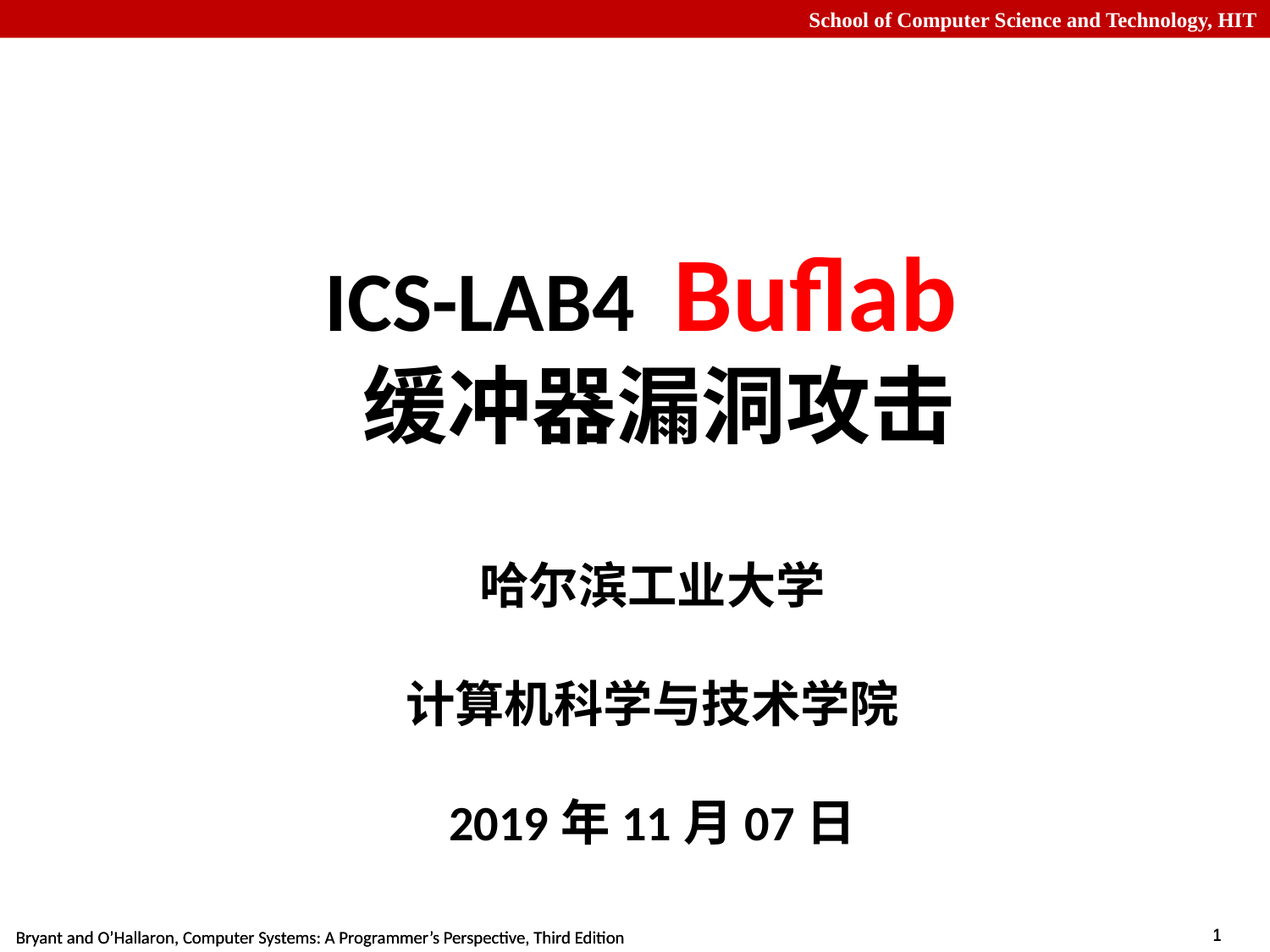

# ICS-LAB4  Buflab 缓冲器漏洞攻击
哈尔滨工业大学
计算机科学与技术学院
2019年11月07日